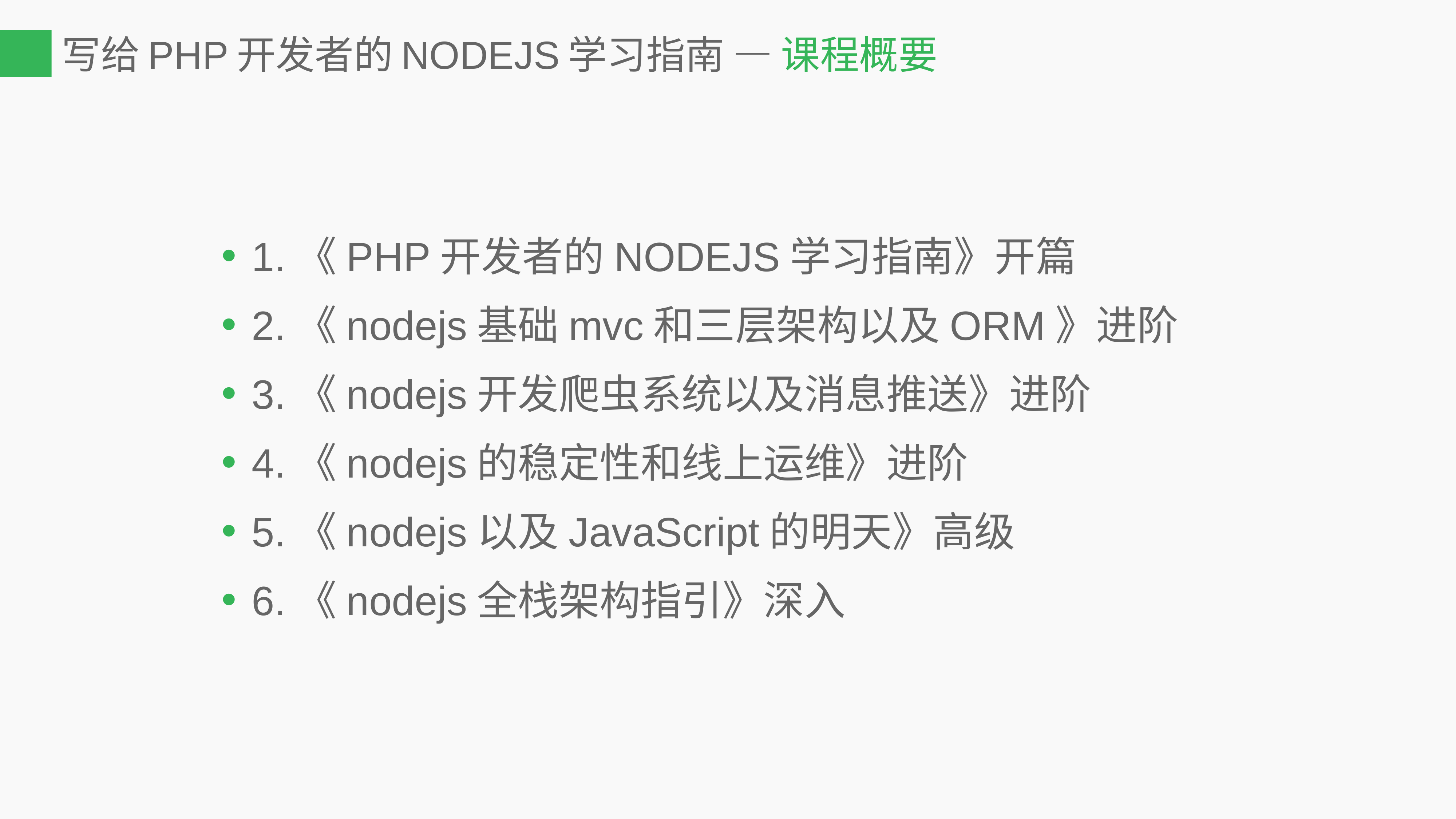

# 写给PHP开发者的NODEJS学习指南 — 课程概要
1.《PHP开发者的NODEJS学习指南》开篇
2.《nodejs基础mvc和三层架构以及ORM》进阶
3.《nodejs开发爬虫系统以及消息推送》进阶
4.《nodejs的稳定性和线上运维》进阶
5.《nodejs以及JavaScript的明天》高级
6.《nodejs全栈架构指引》深入